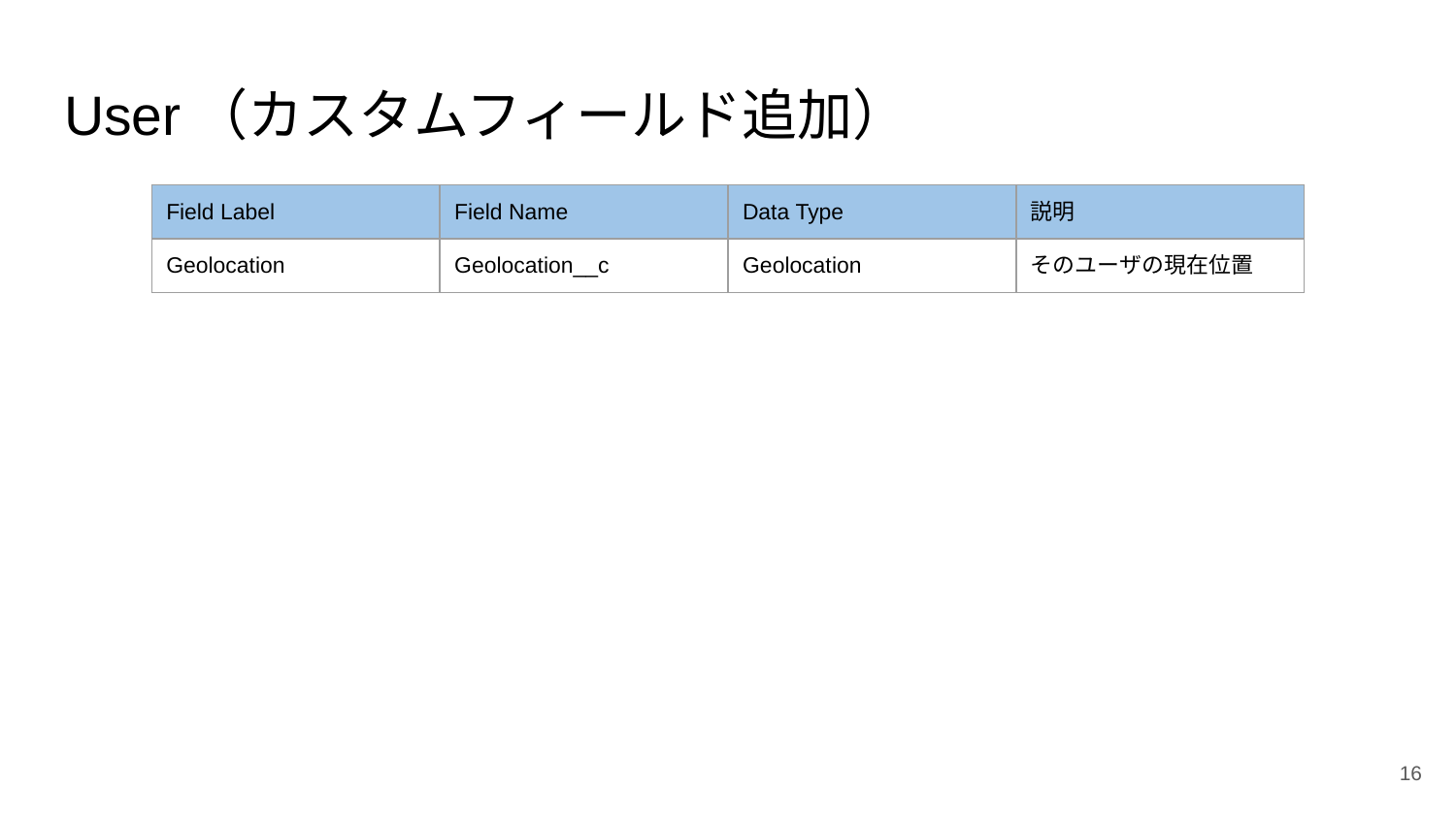

# User（カスタムフィールド追加）
| Field Label | Field Name | Data Type | 説明 |
| --- | --- | --- | --- |
| Geolocation | Geolocation\_\_c | Geolocation | そのユーザの現在位置 |
16